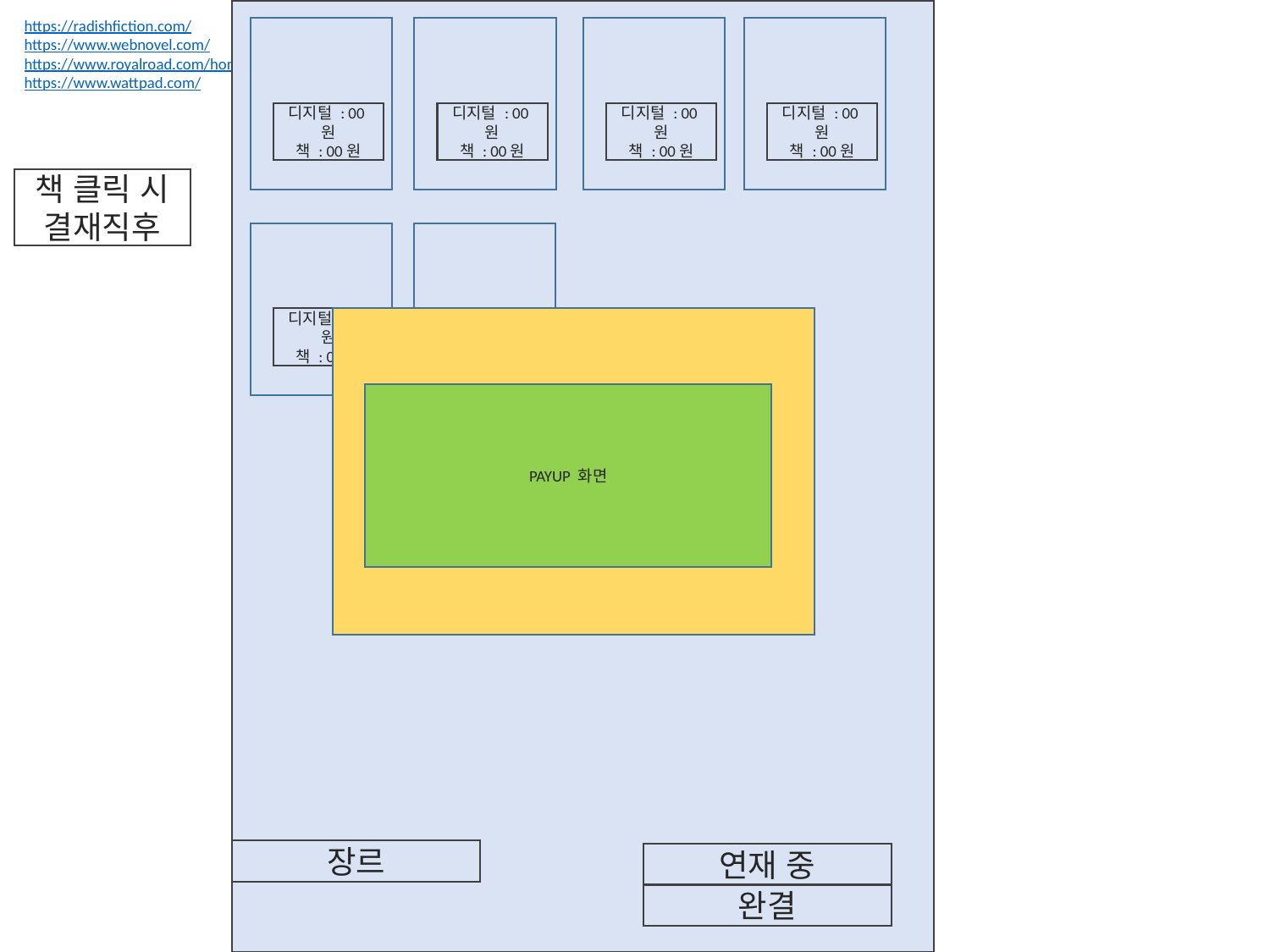

https://radishfiction.com/
https://www.webnovel.com/
https://www.royalroad.com/home
https://www.wattpad.com/

디지털 : 00원
책 : 00원

디지털 : 00원
책 : 00원

디지털 : 00원
책 : 00원

디지털 : 00원
책 : 00원

책 클릭 시
결재직후

디지털 : 00원
책 : 00원

디지털 : 00원
책 : 00원

책갈피 열거형 선택
PAYUP 화면
장르
연재 중
완결